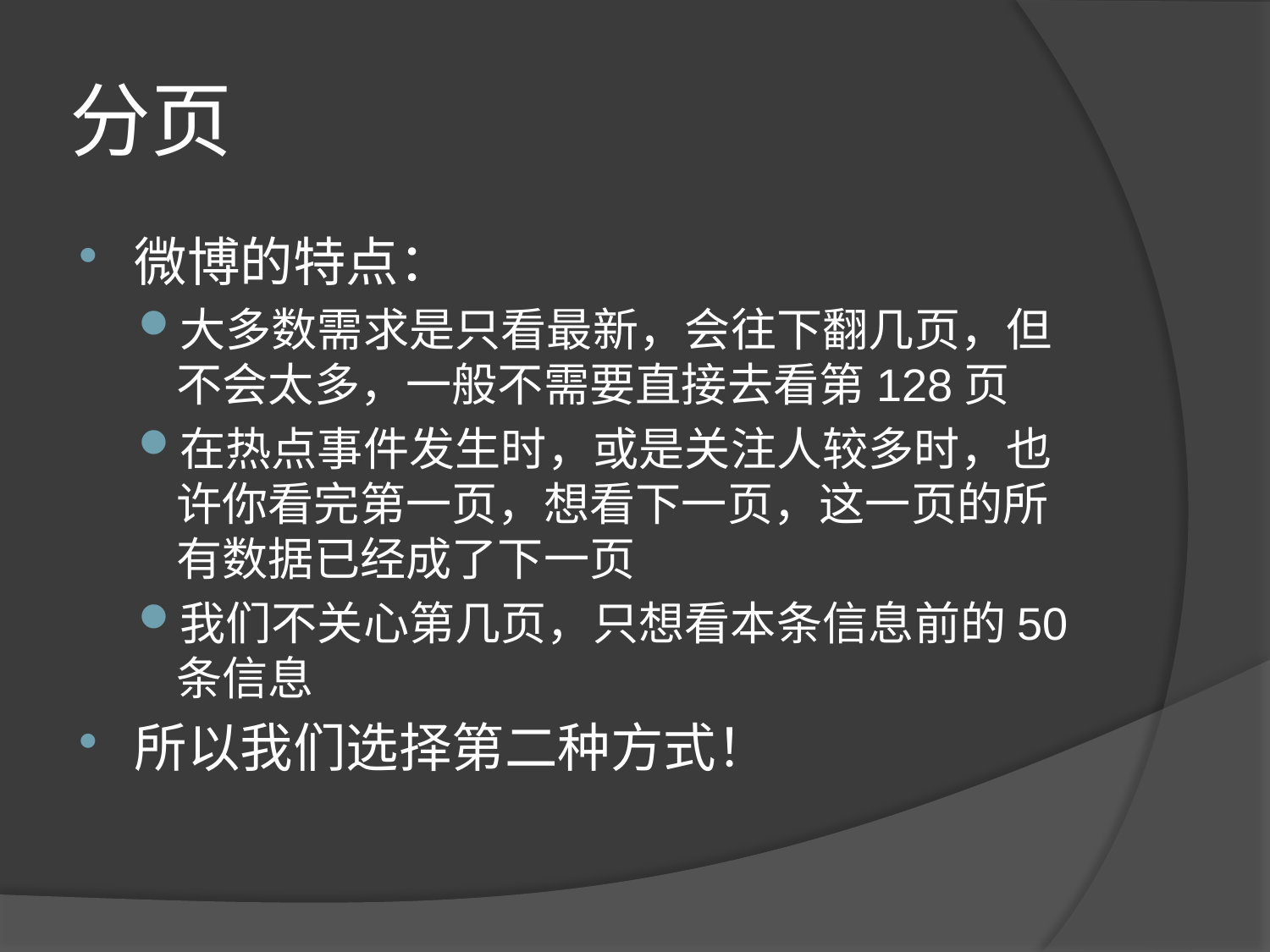

# 分页
微博的特点：
大多数需求是只看最新，会往下翻几页，但不会太多，一般不需要直接去看第128页
在热点事件发生时，或是关注人较多时，也许你看完第一页，想看下一页，这一页的所有数据已经成了下一页
我们不关心第几页，只想看本条信息前的50条信息
所以我们选择第二种方式！